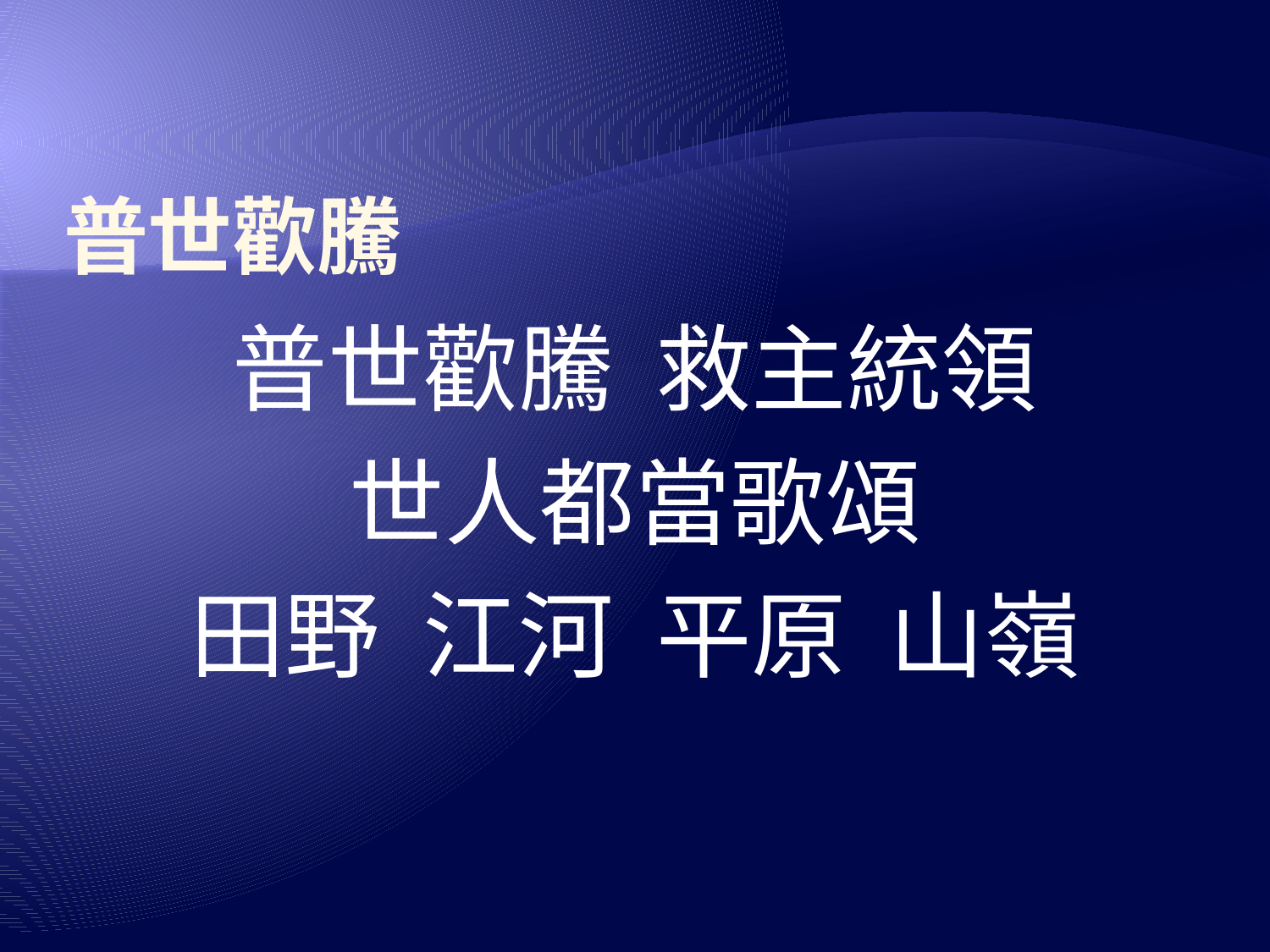

# 普世歡騰
普世歡騰  救主統領
世人都當歌頌
田野  江河  平原  山嶺